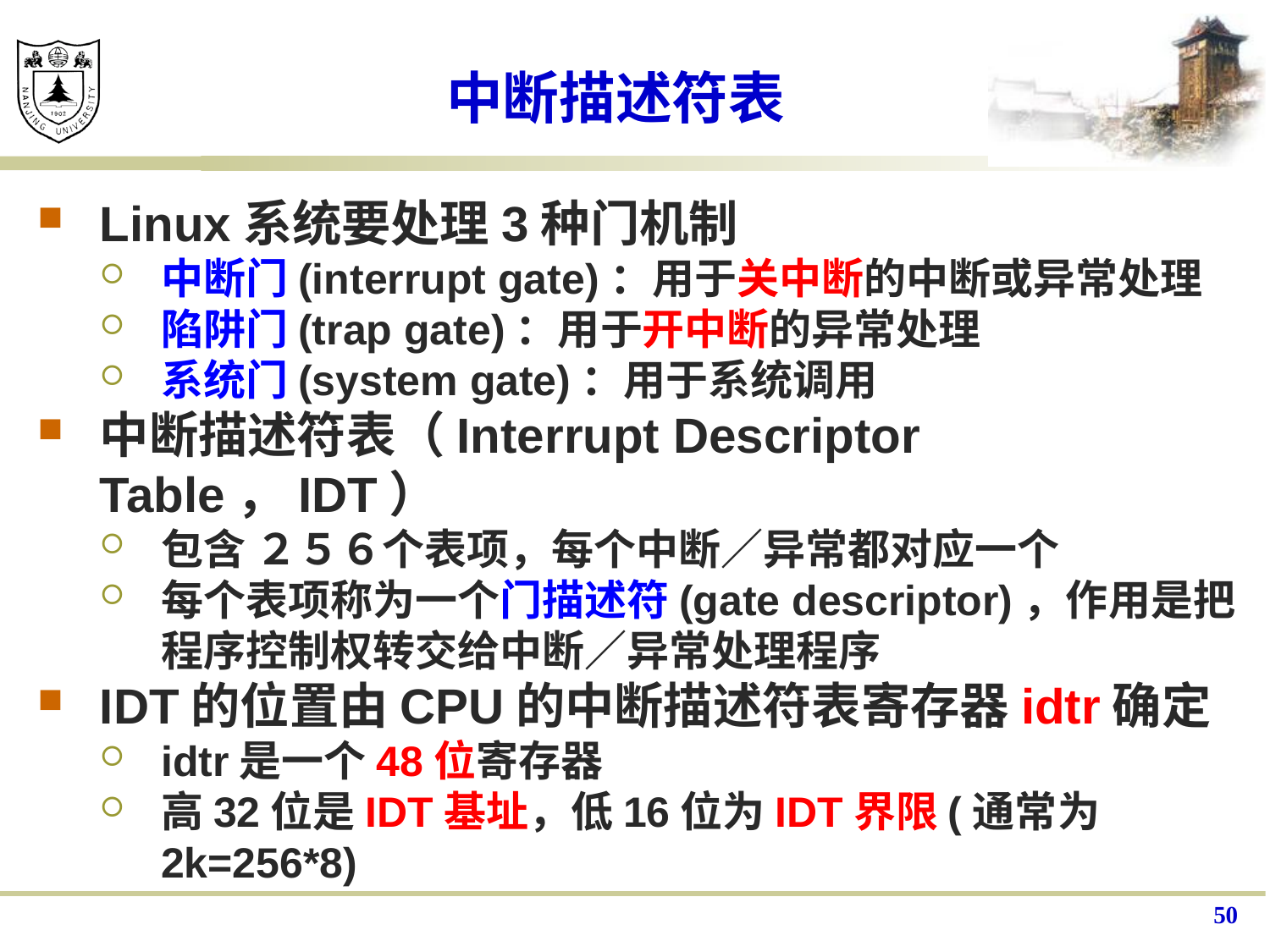

# 中断描述符表
Linux系统要处理3种门机制
中断门(interrupt gate)：用于关中断的中断或异常处理
陷阱门(trap gate)：用于开中断的异常处理
系统门(system gate)：用于系统调用
中断描述符表（Interrupt Descriptor Table，IDT）
包含 ２５６个表项，每个中断／异常都对应一个
每个表项称为一个门描述符(gate descriptor)，作用是把程序控制权转交给中断／异常处理程序
IDT的位置由CPU的中断描述符表寄存器idtr确定
idtr是一个48位寄存器
高32位是IDT基址，低16位为IDT界限(通常为2k=256*8)

50